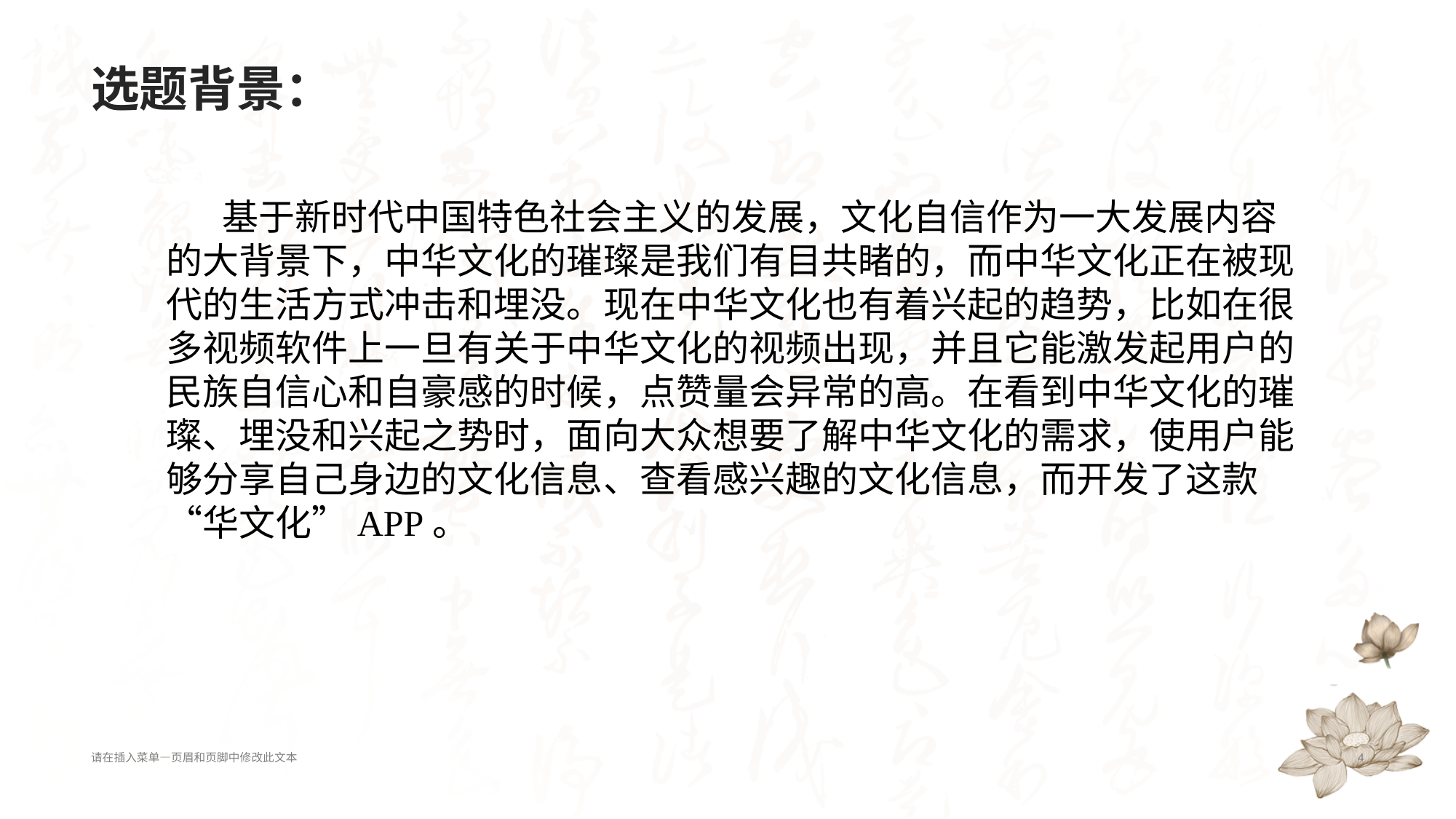

# 选题背景：
        基于新时代中国特色社会主义的发展，文化自信作为一大发展内容的大背景下，中华文化的璀璨是我们有目共睹的，而中华文化正在被现代的生活方式冲击和埋没。现在中华文化也有着兴起的趋势，比如在很多视频软件上一旦有关于中华文化的视频出现，并且它能激发起用户的民族自信心和自豪感的时候，点赞量会异常的高。在看到中华文化的璀璨、埋没和兴起之势时，面向大众想要了解中华文化的需求，使用户能够分享自己身边的文化信息、查看感兴趣的文化信息，而开发了这款“华文化”APP。
请在插入菜单—页眉和页脚中修改此文本
4